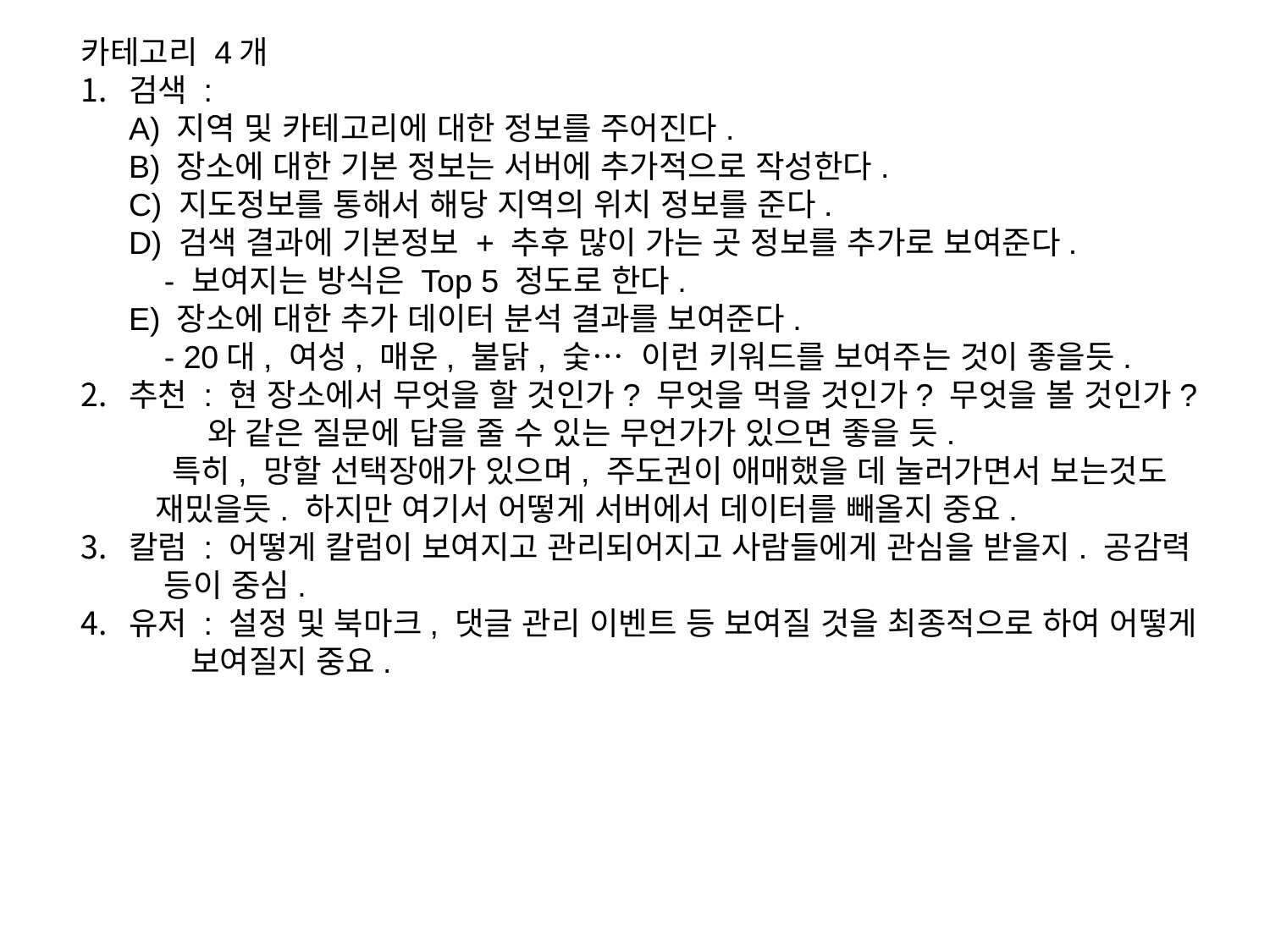

카테고리 4개
검색 :
A) 지역 및 카테고리에 대한 정보를 주어진다.
B) 장소에 대한 기본 정보는 서버에 추가적으로 작성한다.
C) 지도정보를 통해서 해당 지역의 위치 정보를 준다.
D) 검색 결과에 기본정보 + 추후 많이 가는 곳 정보를 추가로 보여준다.
    - 보여지는 방식은 Top 5 정도로 한다.
E) 장소에 대한 추가 데이터 분석 결과를 보여준다.
    - 20대, 여성, 매운, 불닭, 숯…  이런 키워드를 보여주는 것이 좋을듯.
추천 : 현 장소에서 무엇을 할 것인가? 무엇을 먹을 것인가? 무엇을 볼 것인가?
        와 같은 질문에 답을 줄 수 있는 무언가가 있으면 좋을 듯.
    특히, 망할 선택장애가 있으며, 주도권이 애매했을 데 눌러가면서 보는것도
   재밌을듯. 하지만 여기서 어떻게 서버에서 데이터를 빼올지 중요.
칼럼 : 어떻게 칼럼이 보여지고 관리되어지고 사람들에게 관심을 받을지. 공감력
    등이 중심.
유저 : 설정 및 북마크, 댓글 관리 이벤트 등 보여질 것을 최종적으로 하여 어떻게
       보여질지 중요.